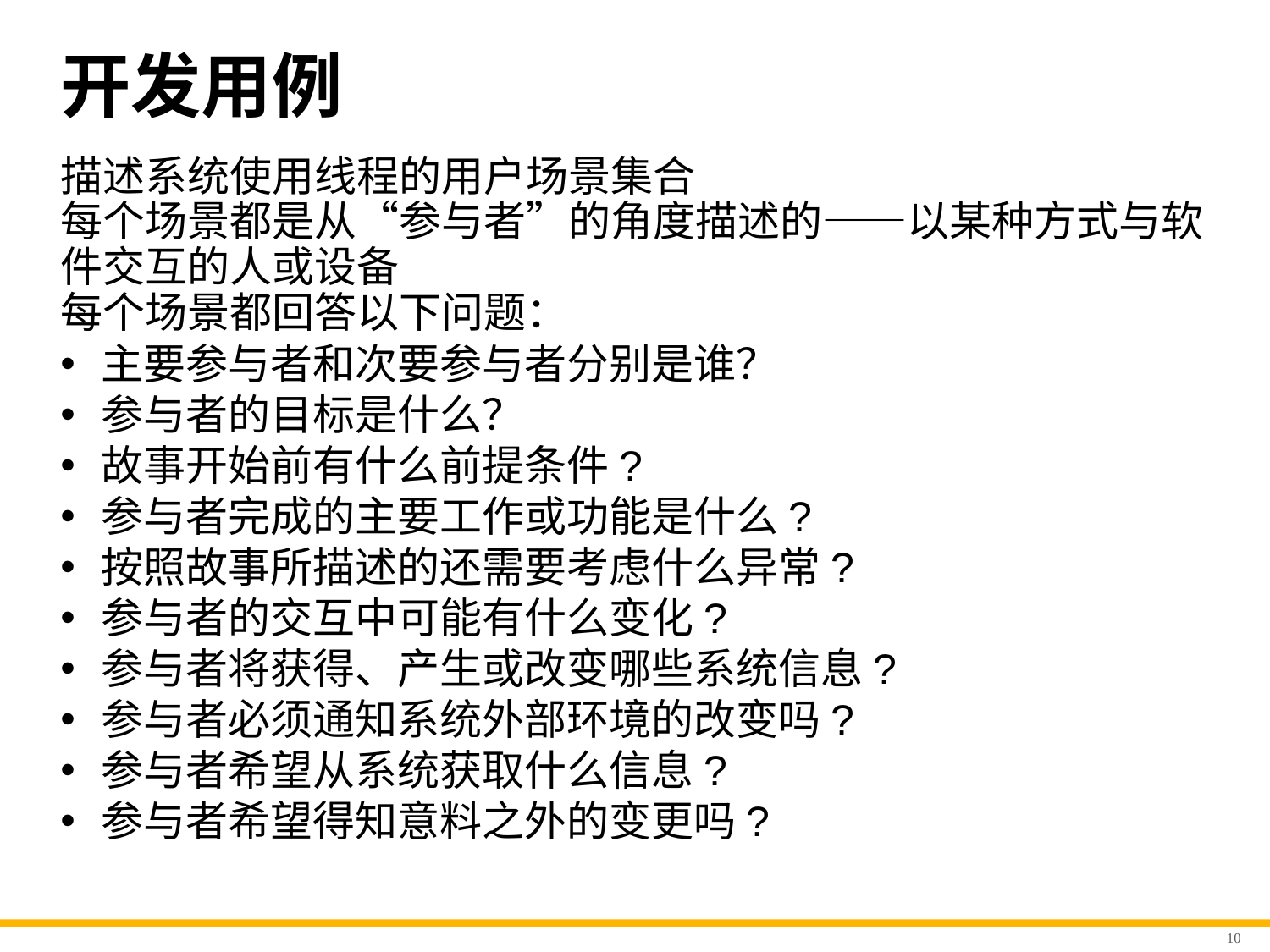

# 开发用例
描述系统使用线程的用户场景集合
每个场景都是从“参与者”的角度描述的——以某种方式与软件交互的人或设备
每个场景都回答以下问题：
主要参与者和次要参与者分别是谁？
参与者的目标是什么？
故事开始前有什么前提条件?
参与者完成的主要工作或功能是什么?
按照故事所描述的还需要考虑什么异常?
参与者的交互中可能有什么变化?
参与者将获得、产生或改变哪些系统信息?
参与者必须通知系统外部环境的改变吗?
参与者希望从系统获取什么信息?
参与者希望得知意料之外的变更吗?
10